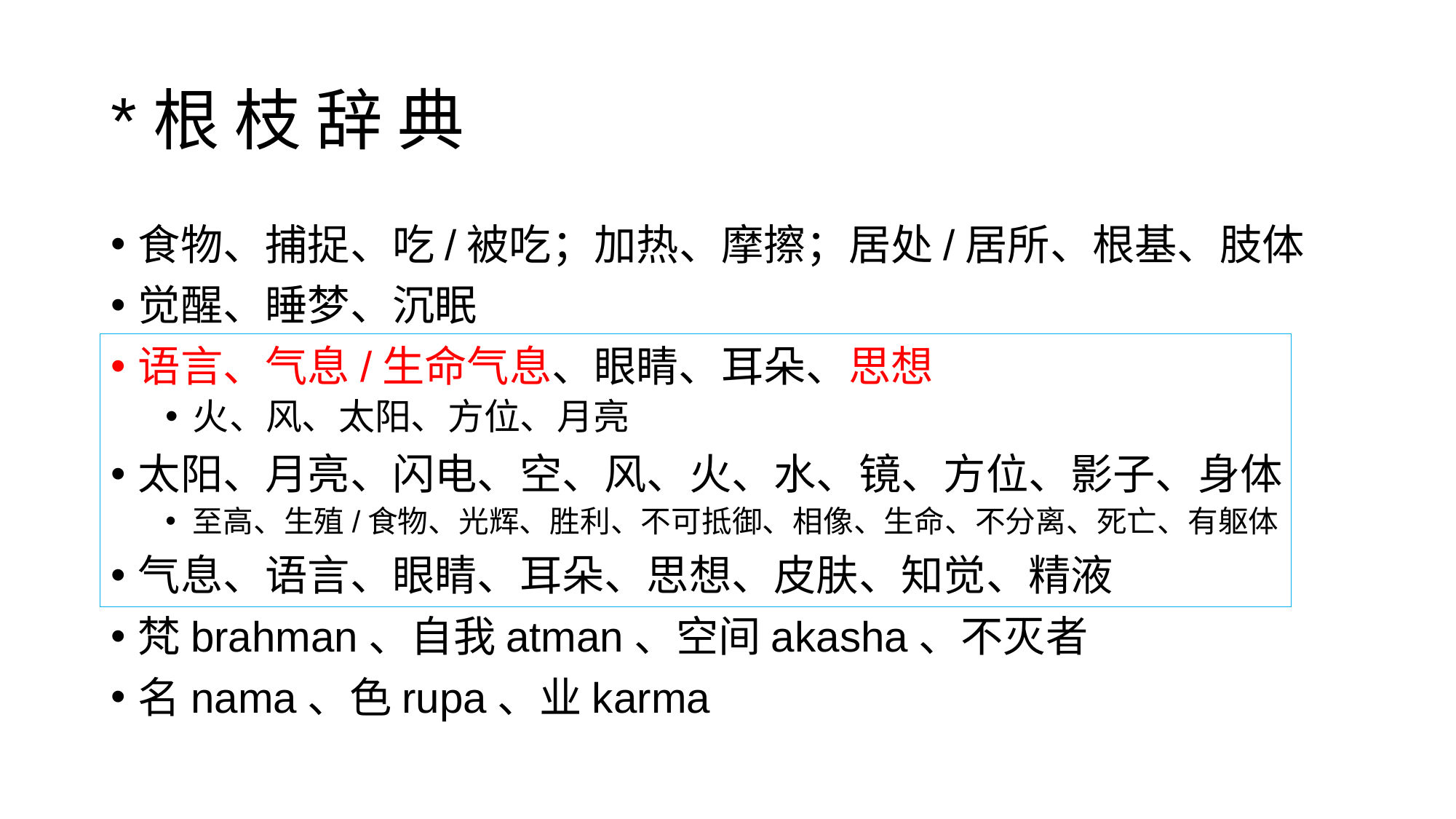

# *根 枝 辞 典
食物、捕捉、吃/被吃；加热、摩擦；居处/居所、根基、肢体
觉醒、睡梦、沉眠
语言、气息/生命气息、眼睛、耳朵、思想
火、风、太阳、方位、月亮
太阳、月亮、闪电、空、风、火、水、镜、方位、影子、身体
至高、生殖/食物、光辉、胜利、不可抵御、相像、生命、不分离、死亡、有躯体
气息、语言、眼睛、耳朵、思想、皮肤、知觉、精液
梵brahman、自我atman、空间akasha、不灭者
名nama、色rupa、业karma